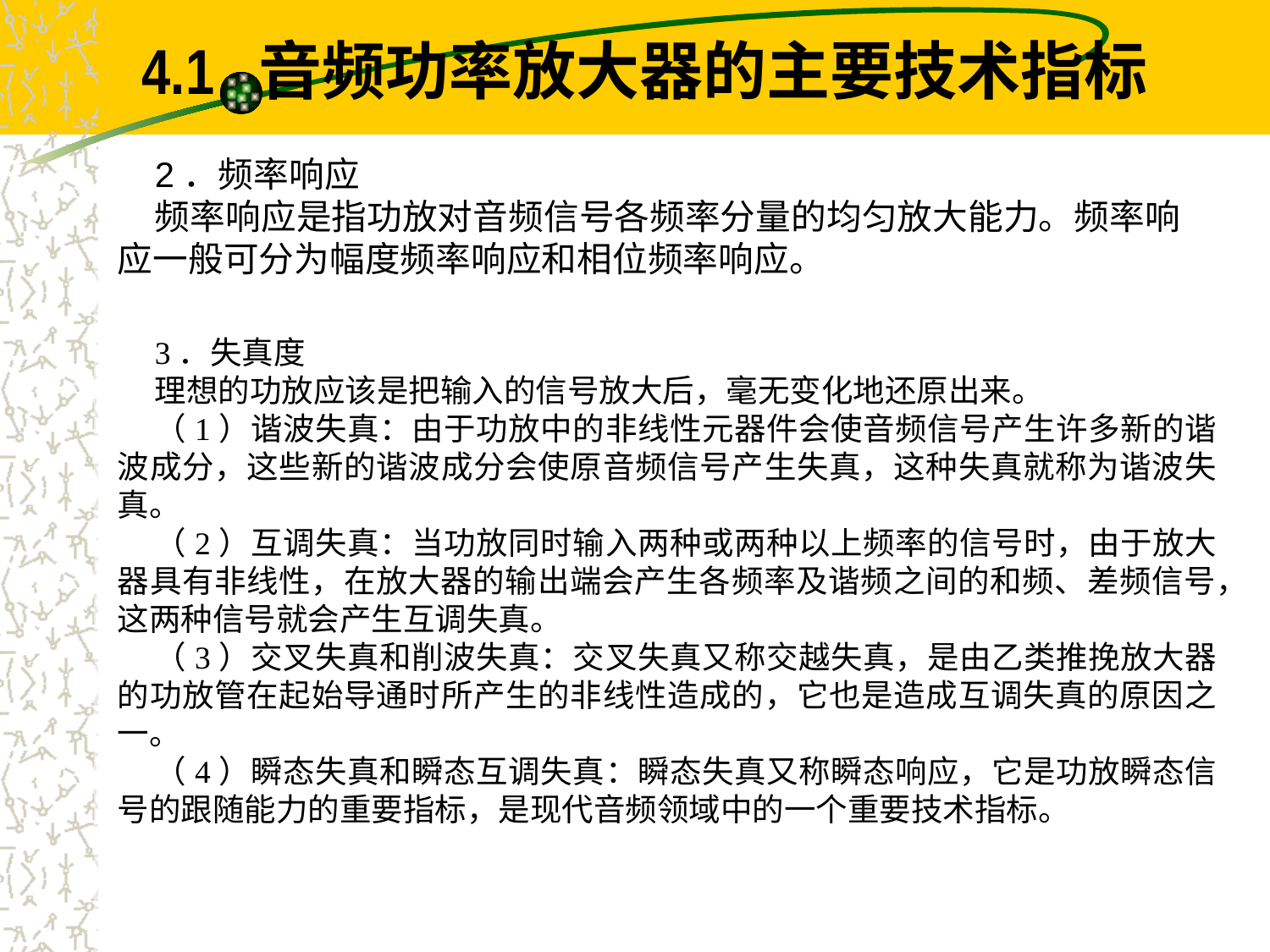

4.1  音频功率放大器的主要技术指标
2．频率响应
频率响应是指功放对音频信号各频率分量的均匀放大能力。频率响应一般可分为幅度频率响应和相位频率响应。
3．失真度
理想的功放应该是把输入的信号放大后，毫无变化地还原出来。
（1）谐波失真：由于功放中的非线性元器件会使音频信号产生许多新的谐波成分，这些新的谐波成分会使原音频信号产生失真，这种失真就称为谐波失真。
（2）互调失真：当功放同时输入两种或两种以上频率的信号时，由于放大器具有非线性，在放大器的输出端会产生各频率及谐频之间的和频、差频信号，这两种信号就会产生互调失真。
（3）交叉失真和削波失真：交叉失真又称交越失真，是由乙类推挽放大器的功放管在起始导通时所产生的非线性造成的，它也是造成互调失真的原因之一。
（4）瞬态失真和瞬态互调失真：瞬态失真又称瞬态响应，它是功放瞬态信号的跟随能力的重要指标，是现代音频领域中的一个重要技术指标。